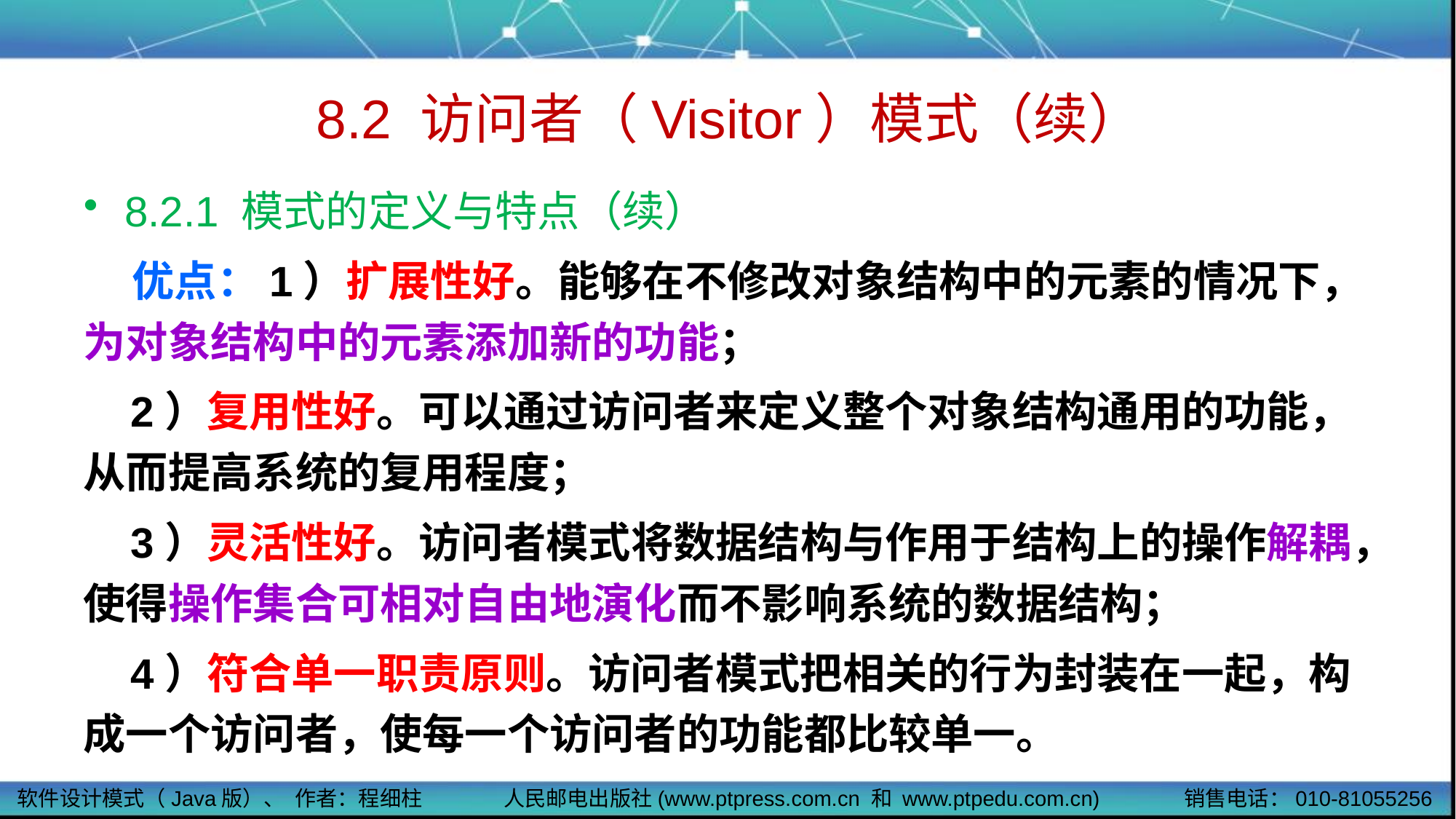

# 8.2 访问者（Visitor）模式（续）
8.2.1 模式的定义与特点（续）
    优点：1）扩展性好。能够在不修改对象结构中的元素的情况下，为对象结构中的元素添加新的功能；
    2）复用性好。可以通过访问者来定义整个对象结构通用的功能，从而提高系统的复用程度；
    3）灵活性好。访问者模式将数据结构与作用于结构上的操作解耦，使得操作集合可相对自由地演化而不影响系统的数据结构；
    4）符合单一职责原则。访问者模式把相关的行为封装在一起，构成一个访问者，使每一个访问者的功能都比较单一。
软件设计模式（Java版）、  作者：程细柱
人民邮电出版社(www.ptpress.com.cn 和 www.ptpedu.com.cn)
销售电话：010-81055256